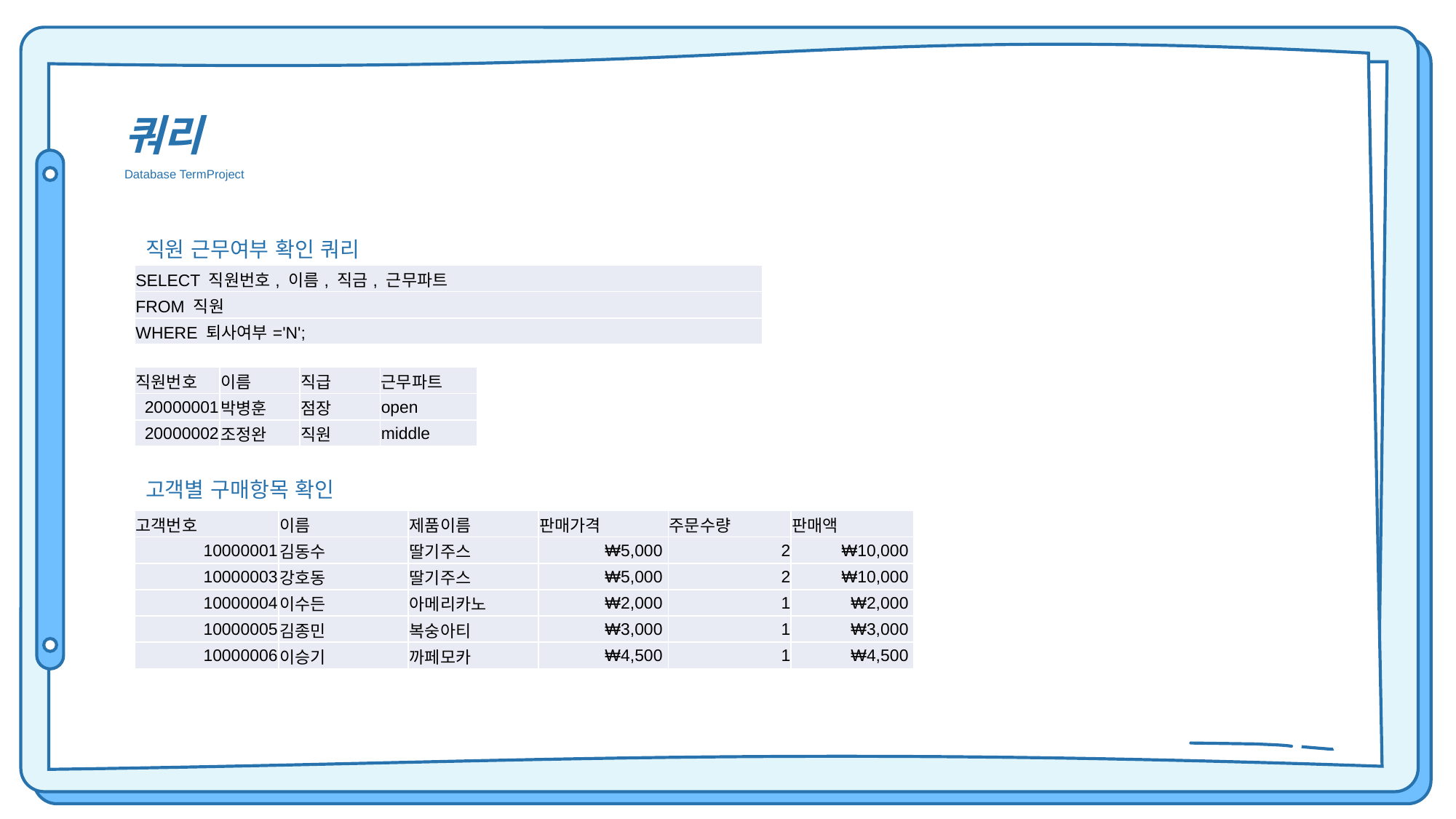

쿼리
Database TermProject
직원 근무여부 확인 쿼리
| SELECT 직원번호, 이름, 직금, 근무파트 |
| --- |
| FROM 직원 |
| WHERE 퇴사여부='N'; |
| 직원번호 | 이름 | 직급 | 근무파트 |
| --- | --- | --- | --- |
| 20000001 | 박병훈 | 점장 | open |
| 20000002 | 조정완 | 직원 | middle |
고객별 구매항목 확인
| 고객번호 | 이름 | 제품이름 | 판매가격 | 주문수량 | 판매액 |
| --- | --- | --- | --- | --- | --- |
| 10000001 | 김동수 | 딸기주스 | ₩5,000 | 2 | ₩10,000 |
| 10000003 | 강호동 | 딸기주스 | ₩5,000 | 2 | ₩10,000 |
| 10000004 | 이수든 | 아메리카노 | ₩2,000 | 1 | ₩2,000 |
| 10000005 | 김종민 | 복숭아티 | ₩3,000 | 1 | ₩3,000 |
| 10000006 | 이승기 | 까페모카 | ₩4,500 | 1 | ₩4,500 |